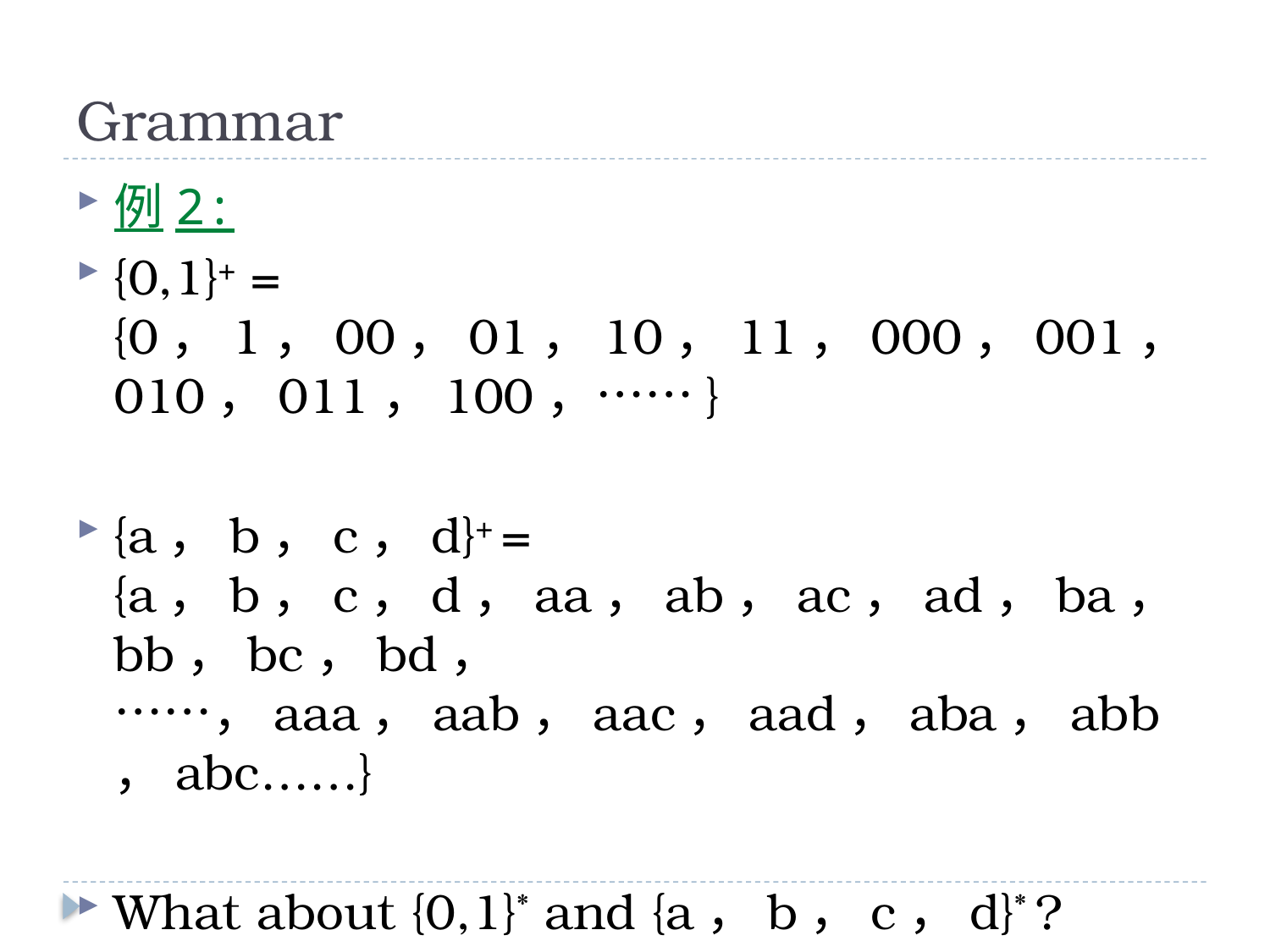

# Grammar
例2:
{0,1}+ = {0，1，00，01，10，11，000，001，010，011，100，……}

{a，b，c，d}+ = {a，b，c，d，aa，ab，ac，ad，ba，bb，bc，bd，……，aaa，aab，aac，aad，aba，abb，abc……}

What about {0,1}* and {a，b，c，d}* ?

27